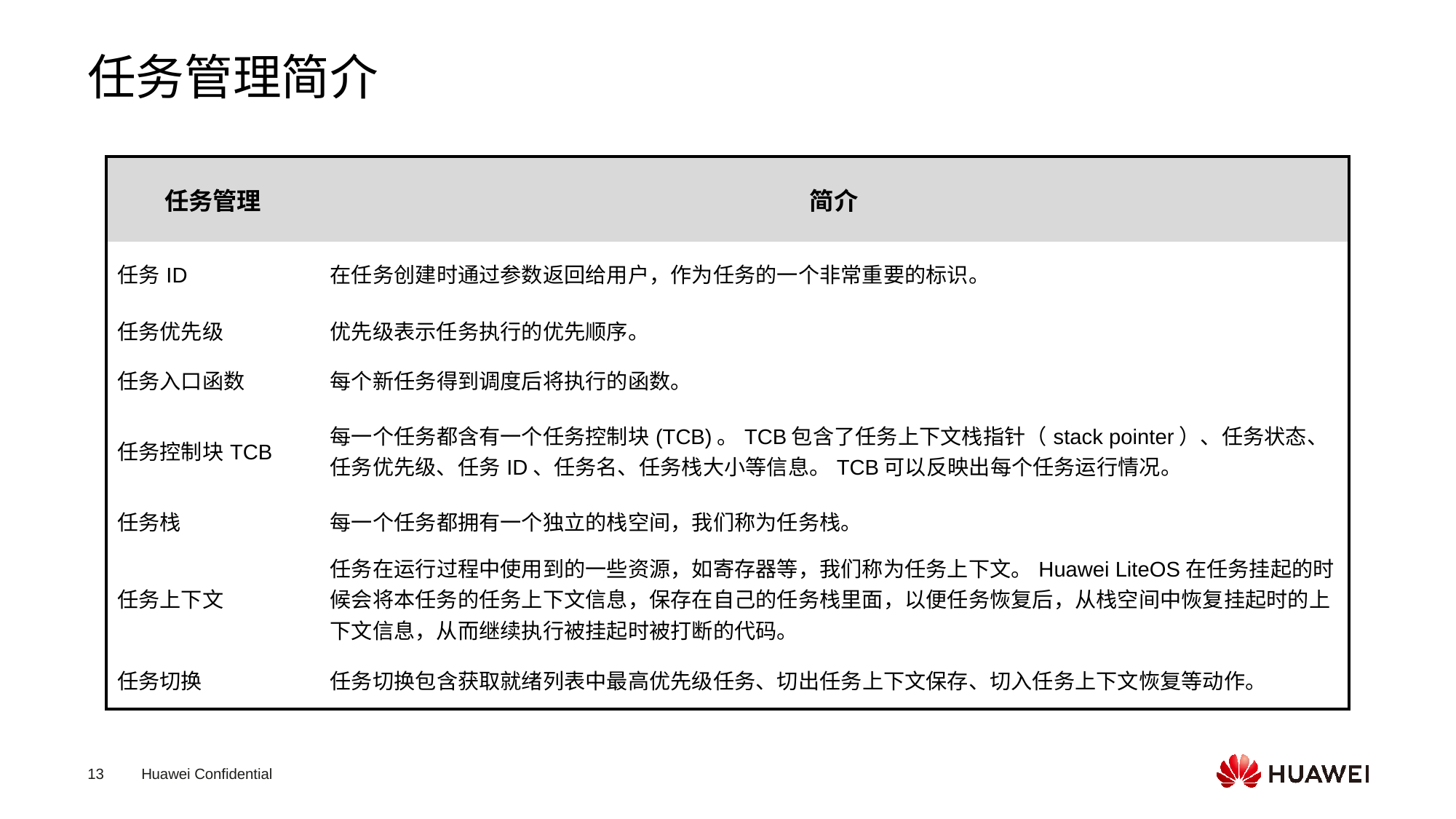

# 任务管理简介
| 任务管理 | 简介 |
| --- | --- |
| 任务ID | 在任务创建时通过参数返回给用户，作为任务的一个非常重要的标识。 |
| 任务优先级 | 优先级表示任务执行的优先顺序。 |
| 任务入口函数 | 每个新任务得到调度后将执行的函数。 |
| 任务控制块TCB | 每一个任务都含有一个任务控制块(TCB)。TCB包含了任务上下文栈指针（stack pointer）、任务状态、任务优先级、任务ID、任务名、任务栈大小等信息。TCB可以反映出每个任务运行情况。 |
| 任务栈 | 每一个任务都拥有一个独立的栈空间，我们称为任务栈。 |
| 任务上下文 | 任务在运行过程中使用到的一些资源，如寄存器等，我们称为任务上下文。Huawei LiteOS在任务挂起的时候会将本任务的任务上下文信息，保存在自己的任务栈里面，以便任务恢复后，从栈空间中恢复挂起时的上下文信息，从而继续执行被挂起时被打断的代码。 |
| 任务切换 | 任务切换包含获取就绪列表中最高优先级任务、切出任务上下文保存、切入任务上下文恢复等动作。 |